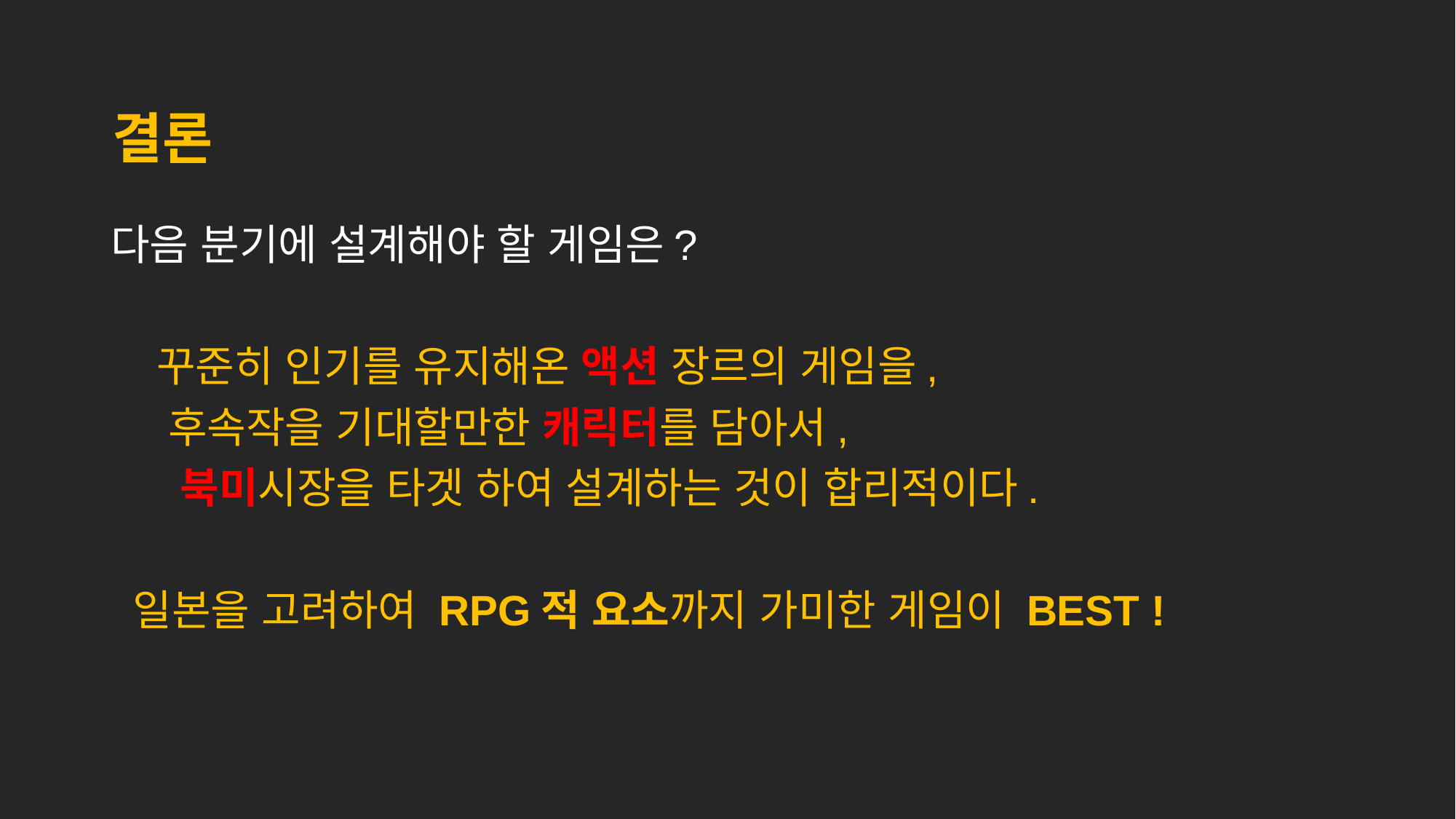

결론
다음 분기에 설계해야 할 게임은?

   꾸준히 인기를 유지해온 액션 장르의 게임을,
    후속작을 기대할만한 캐릭터를 담아서,
     북미시장을 타겟 하여 설계하는 것이 합리적이다.

 일본을 고려하여 RPG적 요소까지 가미한 게임이 BEST !